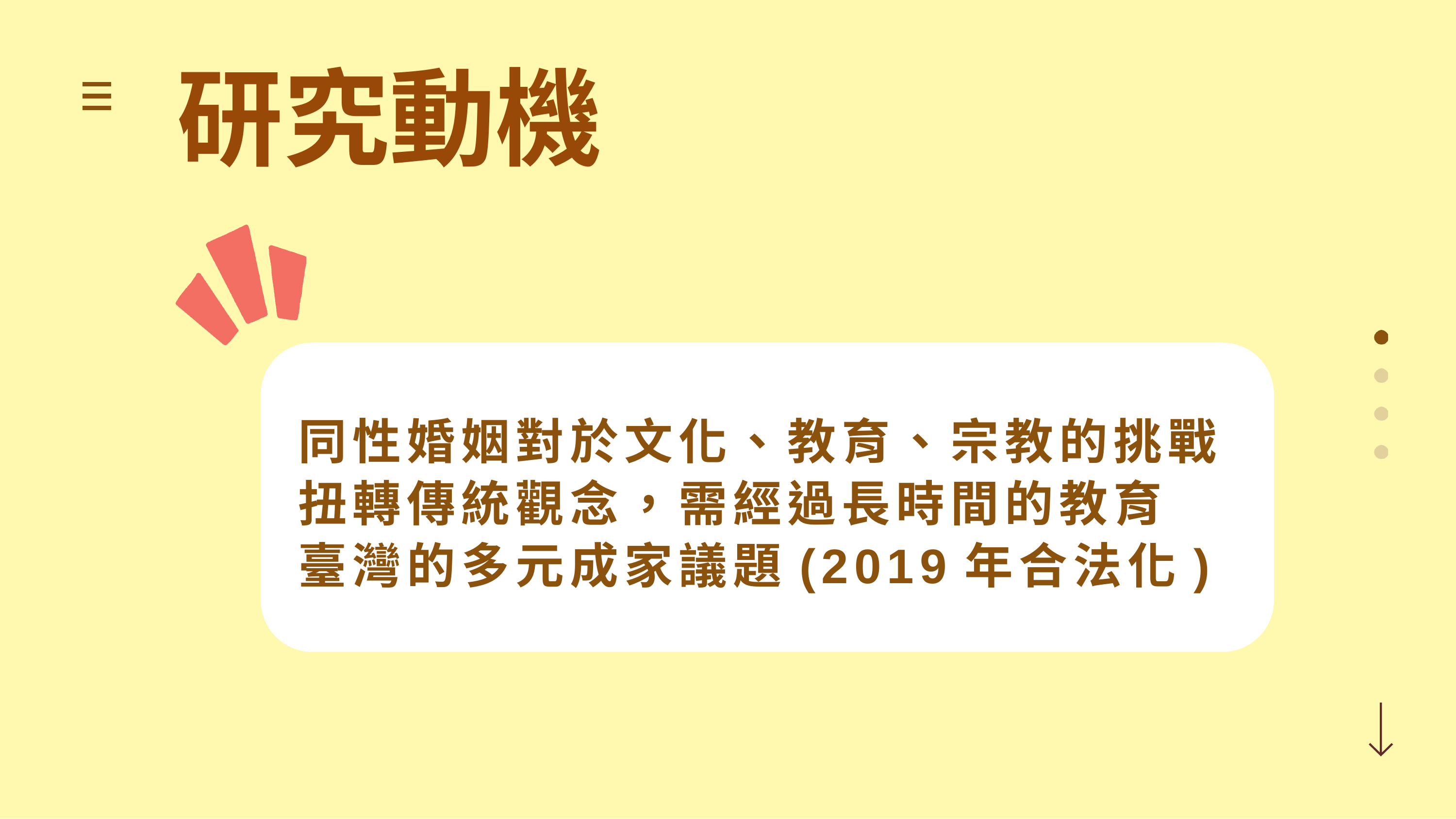

研究動機

# 同性婚姻對於文化、教育、宗教的挑戰 扭轉傳統觀念，需經過長時間的教育 臺灣的多元成家議題(2019年合法化)